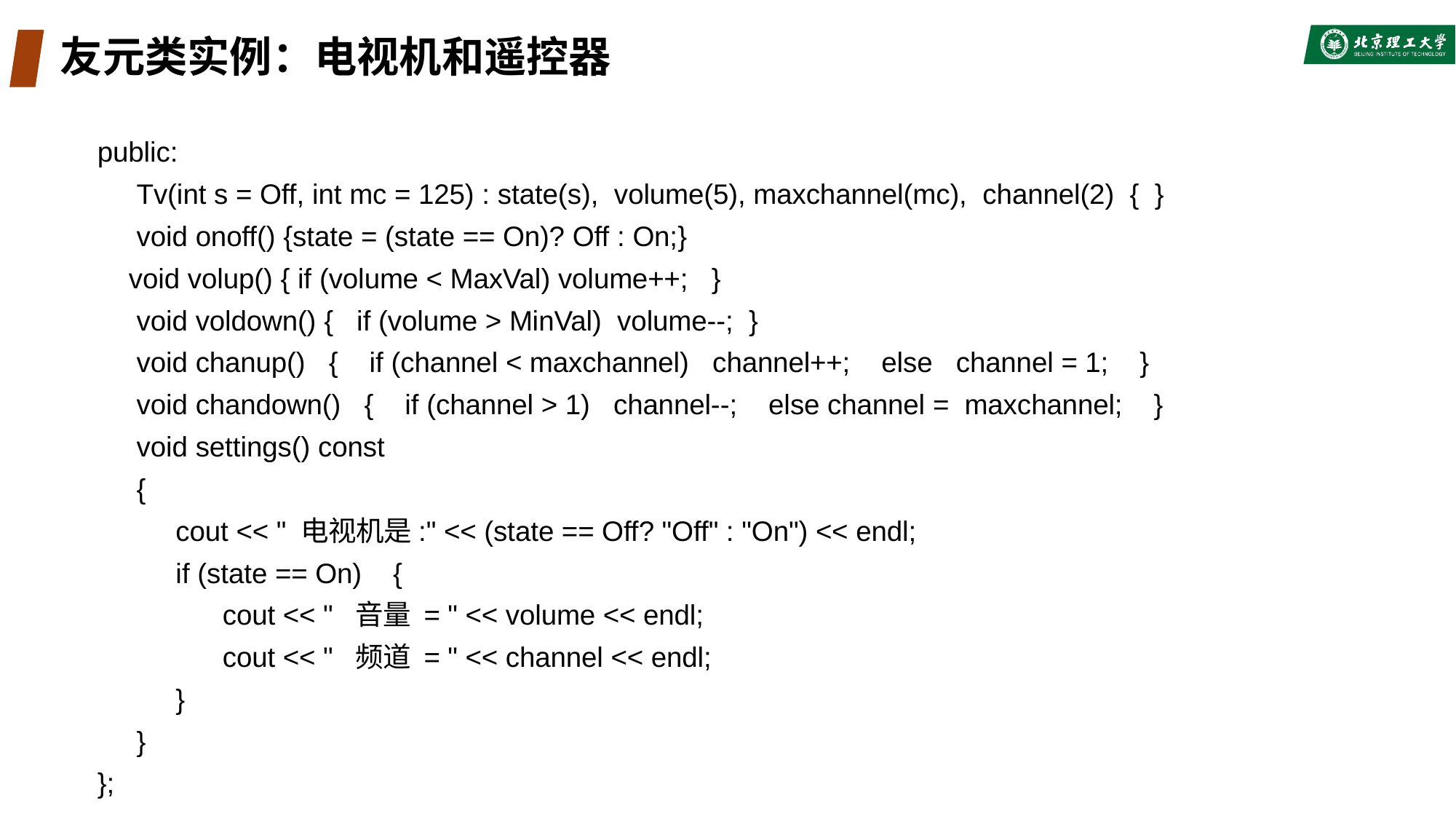

# 友元类实例：电视机和遥控器
public:
     Tv(int s = Off, int mc = 125) : state(s),  volume(5), maxchannel(mc),  channel(2)  {  }
     void onoff() {state = (state == On)? Off : On;}
    void volup() { if (volume < MaxVal) volume++;   }
     void voldown() {   if (volume > MinVal)  volume--;  }
     void chanup()   {    if (channel < maxchannel)   channel++;    else   channel = 1;    }
     void chandown()   {    if (channel > 1)   channel--;    else channel =  maxchannel;    }
     void settings() const
     {
          cout << " 电视机是:" << (state == Off? "Off" : "On") << endl;
          if (state == On)    {
                cout << "  音量 = " << volume << endl;
                cout << "  频道 = " << channel << endl;
          }
     }
};